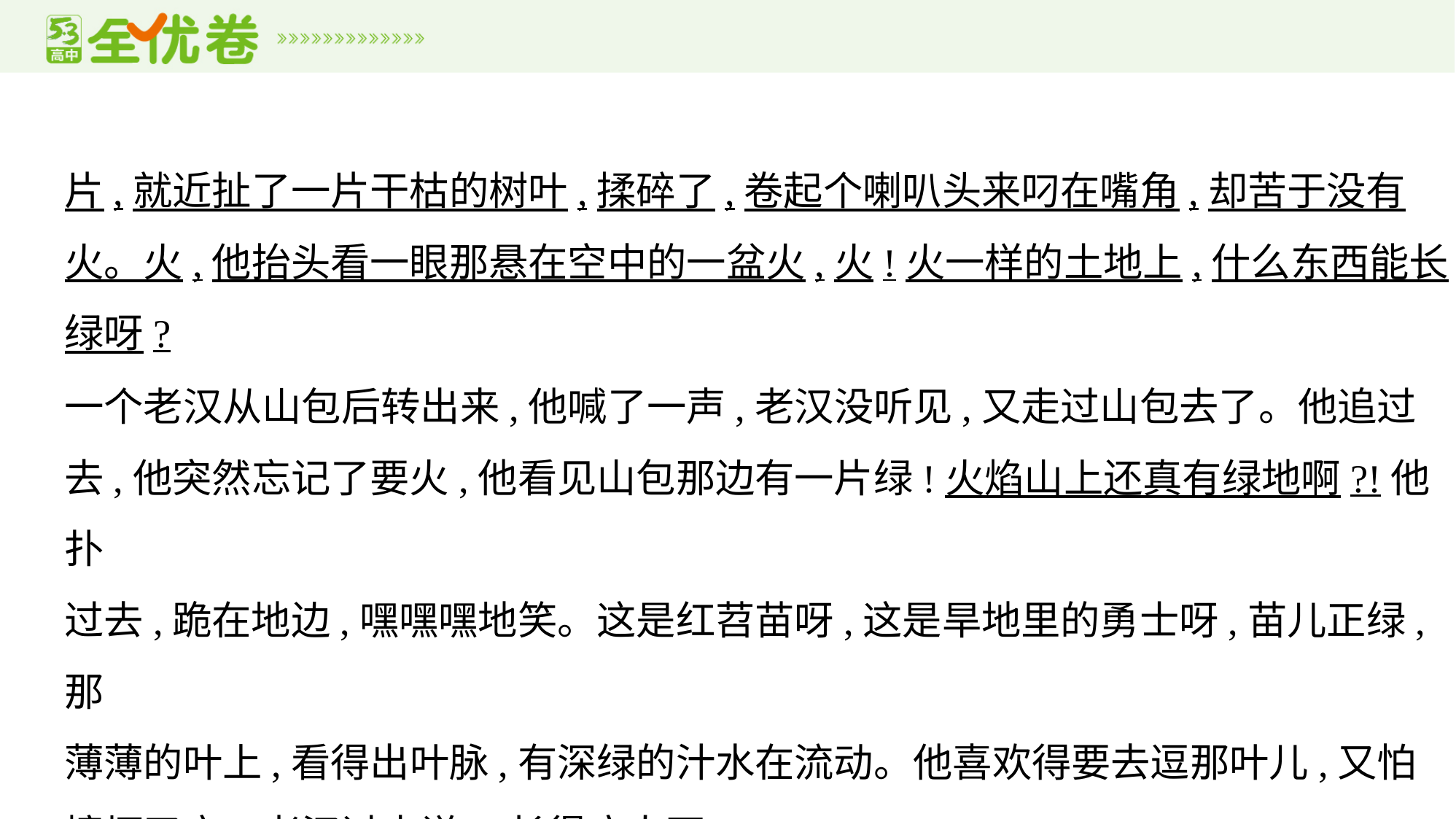

片,就近扯了一片干枯的树叶,揉碎了,卷起个喇叭头来叼在嘴角,却苦于没有
火。火,他抬头看一眼那悬在空中的一盆火,火!火一样的土地上,什么东西能长
绿呀?
一个老汉从山包后转出来,他喊了一声,老汉没听见,又走过山包去了。他追过
去,他突然忘记了要火,他看见山包那边有一片绿!火焰山上还真有绿地啊?!他扑
过去,跪在地边,嘿嘿嘿地笑。这是红苕苗呀,这是旱地里的勇士呀,苗儿正绿,那
薄薄的叶上,看得出叶脉,有深绿的汁水在流动。他喜欢得要去逗那叶儿,又怕
撞坏了它。老汉过来说:“长得疼人不?”